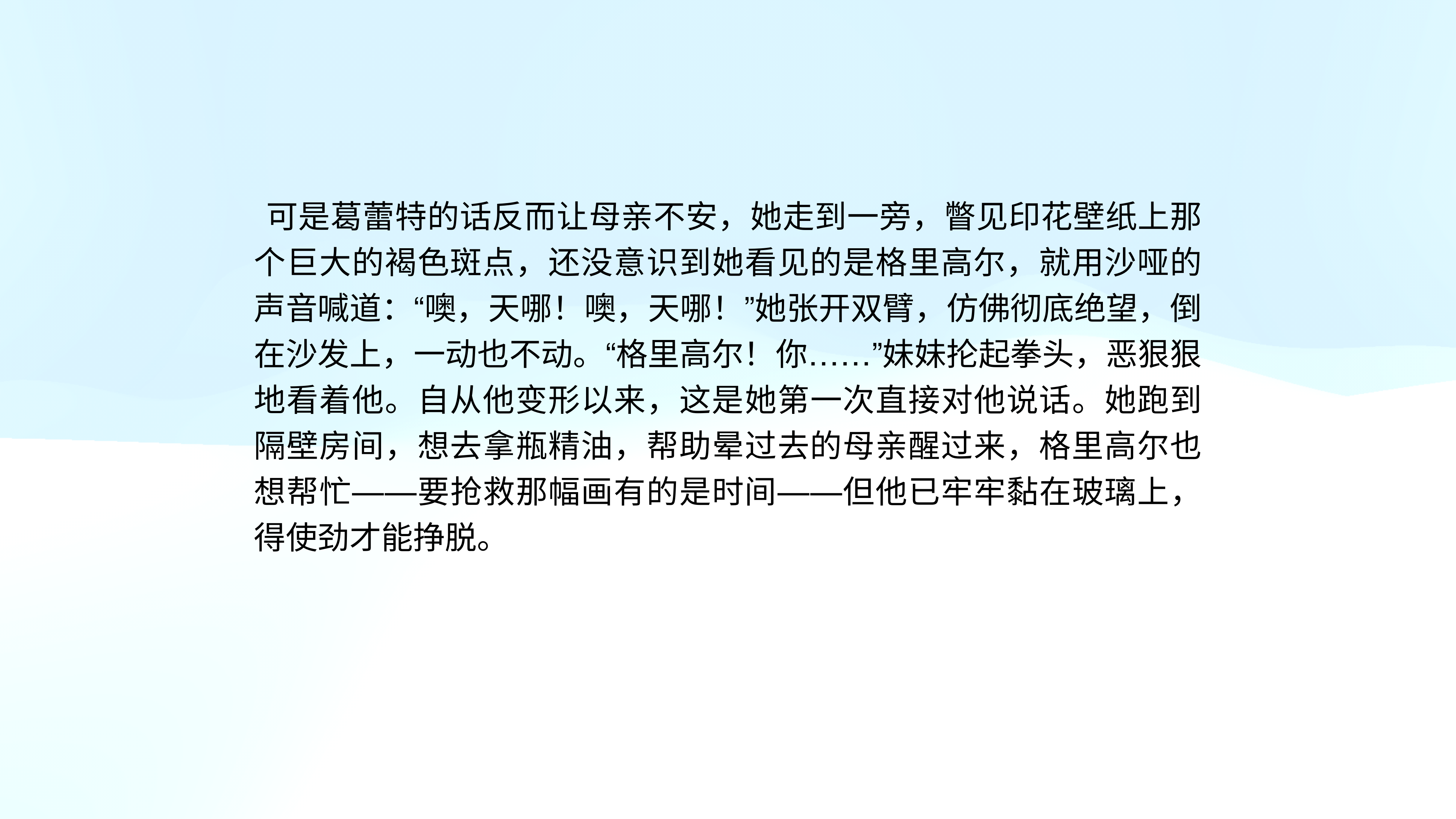

可是葛蕾特的话反而让母亲不安，她走到一旁，瞥见印花壁纸上那个巨大的褐色斑点，还没意识到她看见的是格里高尔，就用沙哑的声音喊道：“噢，天哪！噢，天哪！”她张开双臂，仿佛彻底绝望，倒在沙发上，一动也不动。“格里高尔！你……”妹妹抡起拳头，恶狠狠地看着他。自从他变形以来，这是她第一次直接对他说话。她跑到隔壁房间，想去拿瓶精油，帮助晕过去的母亲醒过来，格里高尔也想帮忙——要抢救那幅画有的是时间——但他已牢牢黏在玻璃上，得使劲才能挣脱。